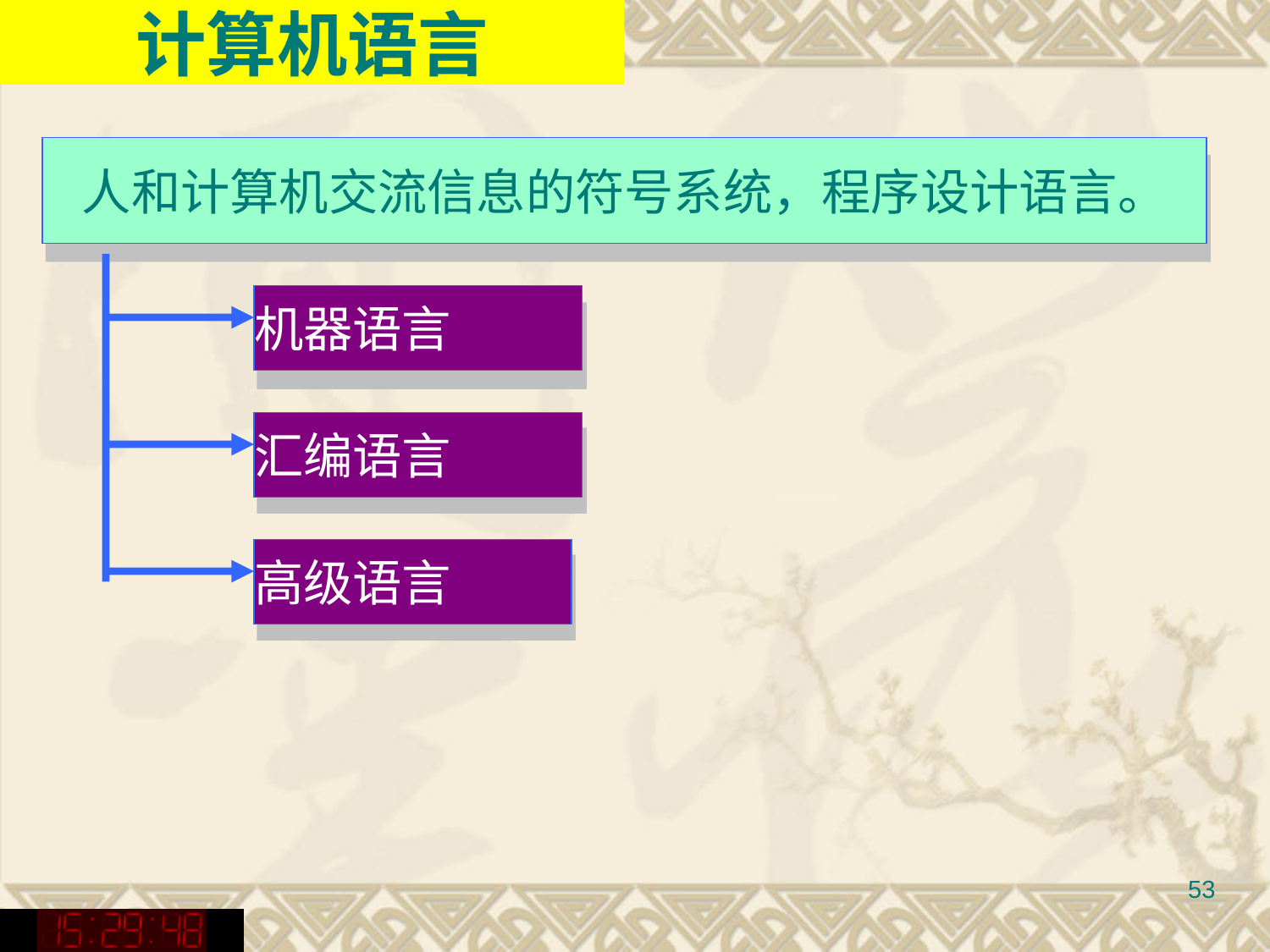

计算机语言
人和计算机交流信息的符号系统，程序设计语言。

机器语言

汇编语言

高级语言

53